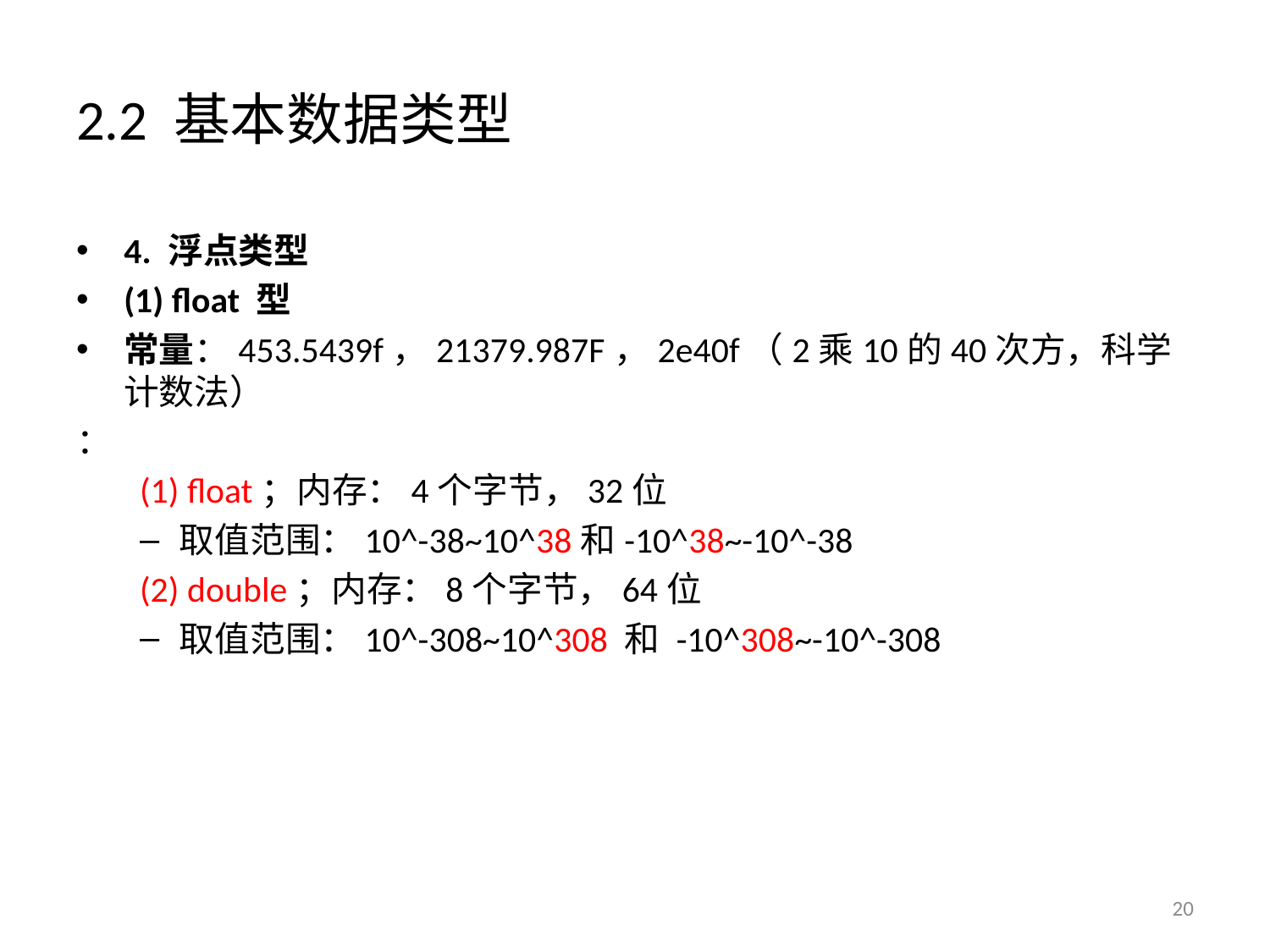

# 2.2 基本数据类型
4. 浮点类型
(1) float 型
常量：453.5439f，21379.987F，2e40f（2乘10的40次方，科学计数法）
：
(1) float；内存：4个字节，32位
取值范围：10^-38~10^38和-10^38~-10^-38
(2) double；内存：8个字节，64位
取值范围：10^-308~10^308 和 -10^308~-10^-308

20